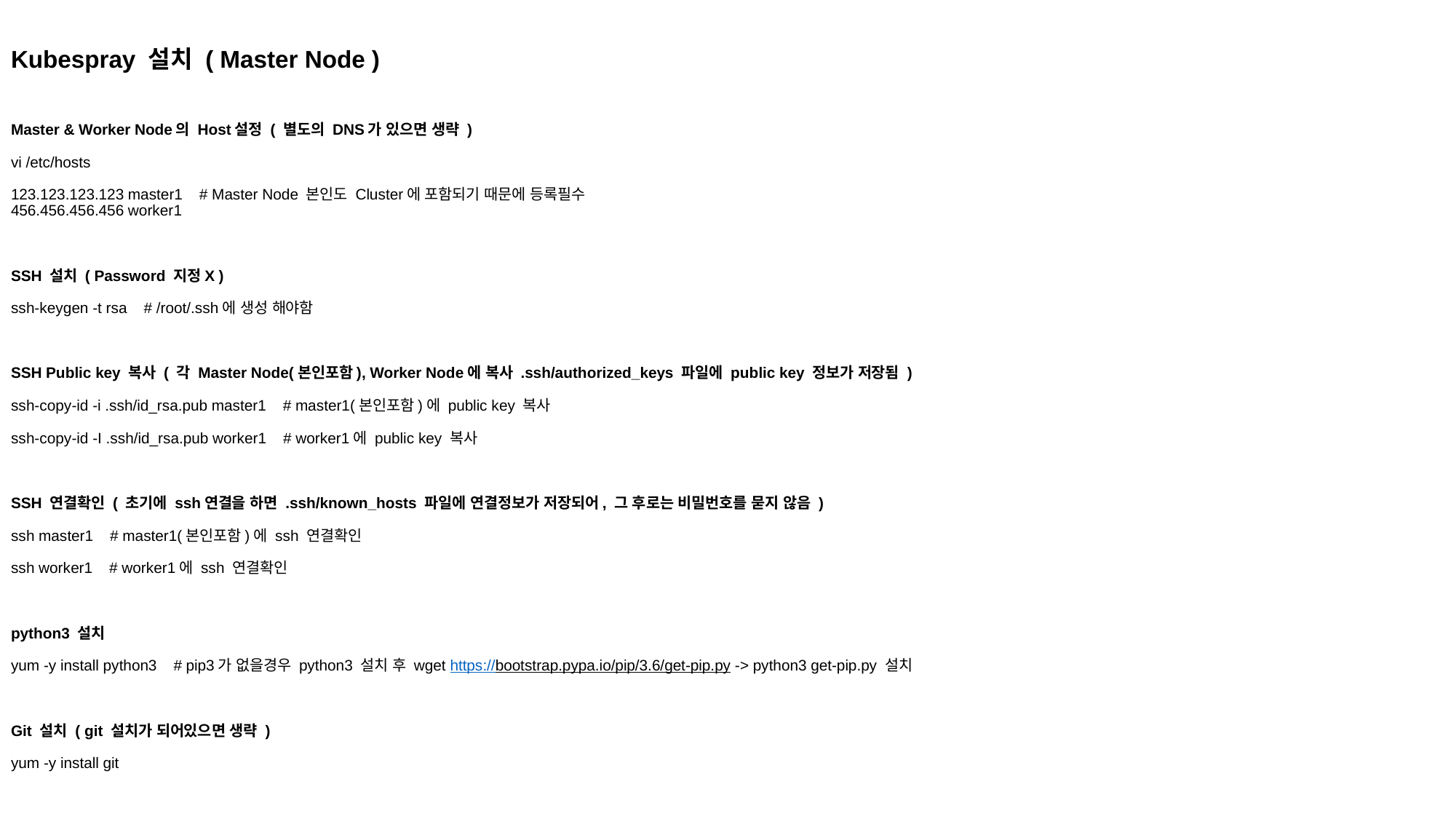

# Kubespray 설치 ( Master Node ) Master & Worker Node의 Host설정 ( 별도의 DNS가 있으면 생략 ) vi /etc/hosts 123.123.123.123 master1    # Master Node 본인도 Cluster에 포함되기 때문에 등록필수 456.456.456.456 worker1 SSH 설치 ( Password 지정X ) ssh-keygen -t rsa    # /root/.ssh에 생성 해야함 SSH Public key 복사 ( 각 Master Node(본인포함), Worker Node에 복사 .ssh/authorized_keys 파일에 public key 정보가 저장됨 ) ssh-copy-id -i .ssh/id_rsa.pub master1    # master1(본인포함)에 public key 복사 ssh-copy-id -I .ssh/id_rsa.pub worker1    # worker1에 public key 복사 SSH 연결확인 ( 초기에 ssh연결을 하면 .ssh/known_hosts 파일에 연결정보가 저장되어, 그 후로는 비밀번호를 묻지 않음 ) ssh master1    # master1(본인포함)에 ssh 연결확인 ssh worker1    # worker1에 ssh 연결확인 python3 설치 yum -y install python3    # pip3가 없을경우 python3 설치 후 wget https://bootstrap.pypa.io/pip/3.6/get-pip.py -> python3 get-pip.py 설치 Git 설치 ( git 설치가 되어있으면 생략 ) yum -y install git